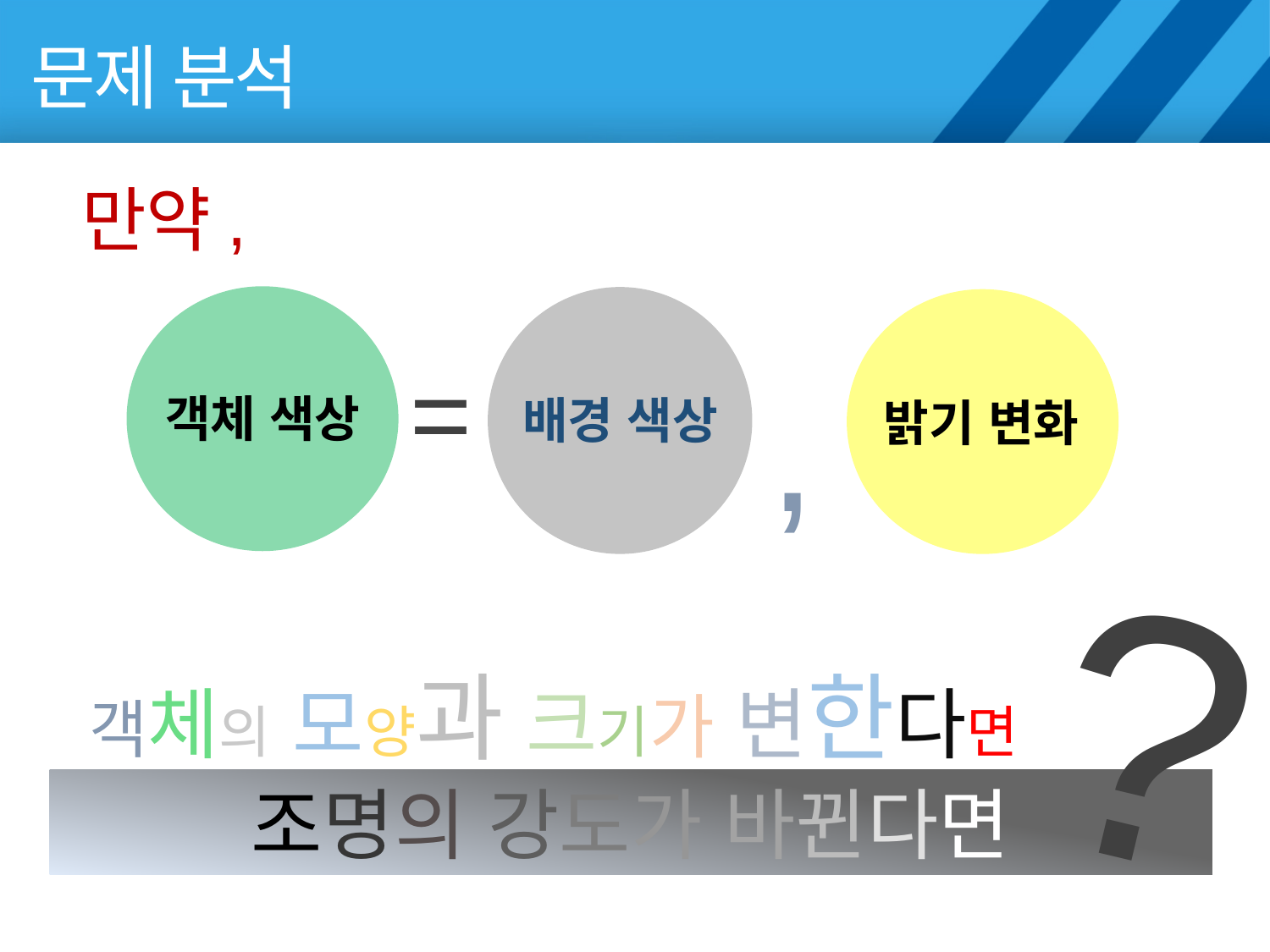

문제 분석
만약,

=
객체 색상
배경 색상

밝기 변화
,
?
객체의 모양과 크기가 변한다면
조명의 강도가 바뀐다면